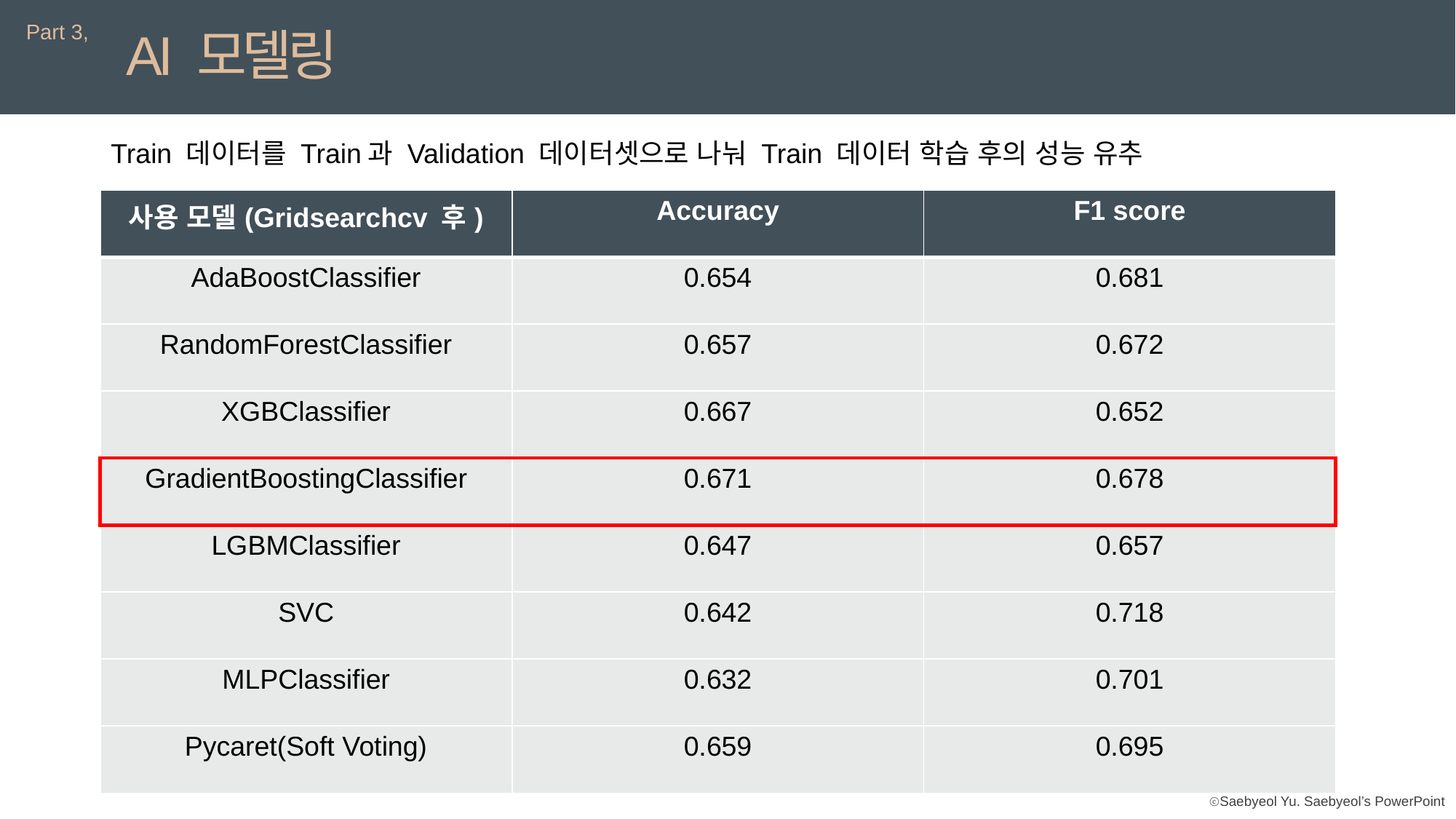

Part 3,
AI 모델링
Train 데이터를 Train과 Validation 데이터셋으로 나눠 Train 데이터 학습 후의 성능 유추
| 사용 모델(Gridsearchcv 후) | Accuracy | F1 score |
| --- | --- | --- |
| AdaBoostClassifier | 0.654 | 0.681 |
| RandomForestClassifier | 0.657 | 0.672 |
| XGBClassifier | 0.667 | 0.652 |
| GradientBoostingClassifier | 0.671 | 0.678 |
| LGBMClassifier | 0.647 | 0.657 |
| SVC | 0.642 | 0.718 |
| MLPClassifier | 0.632 | 0.701 |
| Pycaret(Soft Voting) | 0.659 | 0.695 |